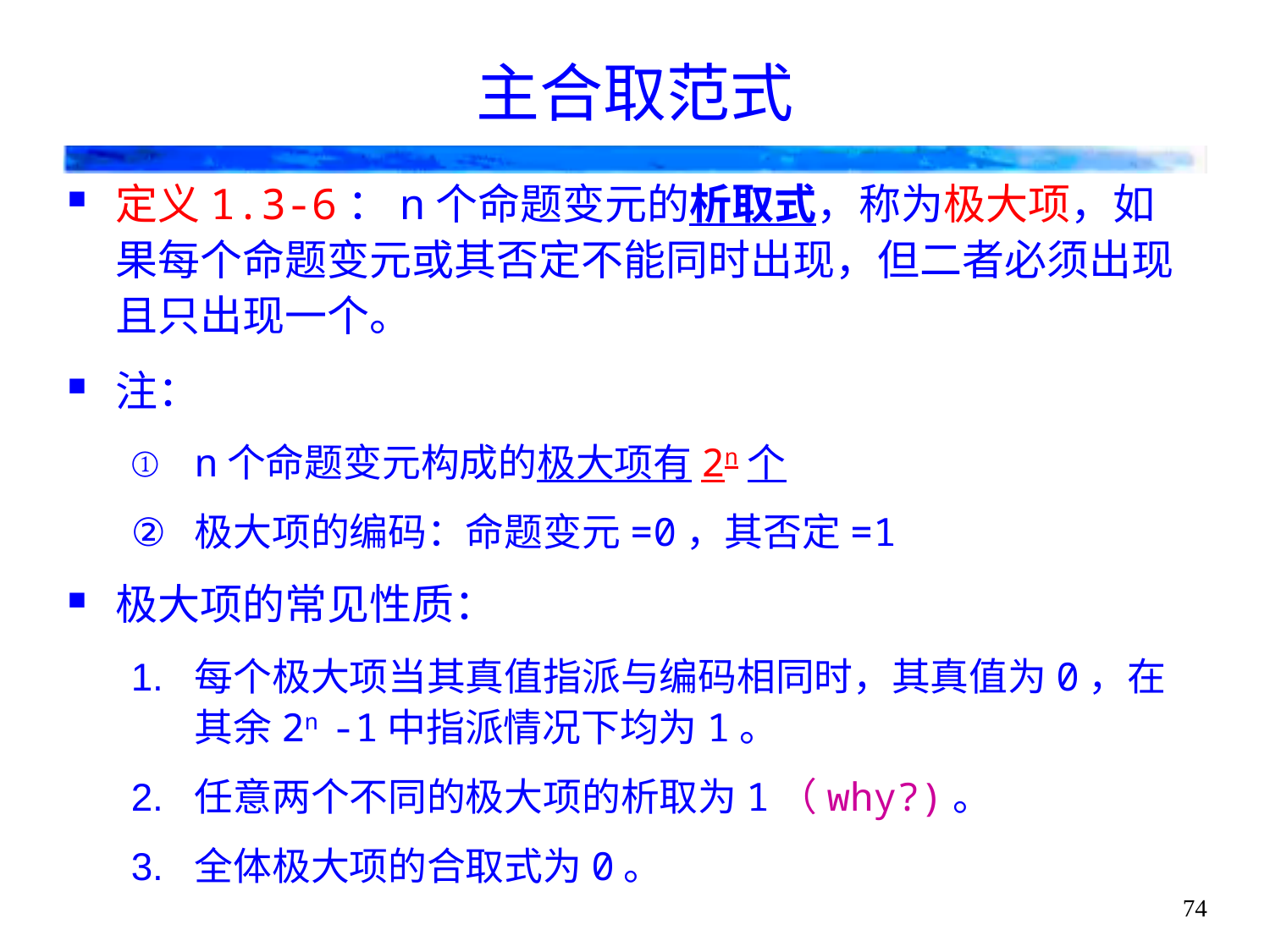

# 主合取范式
定义1.3-6：n个命题变元的析取式，称为极大项，如果每个命题变元或其否定不能同时出现，但二者必须出现且只出现一个。
注：
n个命题变元构成的极大项有2n个
极大项的编码：命题变元=0，其否定=1
极大项的常见性质：
每个极大项当其真值指派与编码相同时，其真值为0，在其余2n -1中指派情况下均为1。
任意两个不同的极大项的析取为1（why?)。
全体极大项的合取式为0。
74